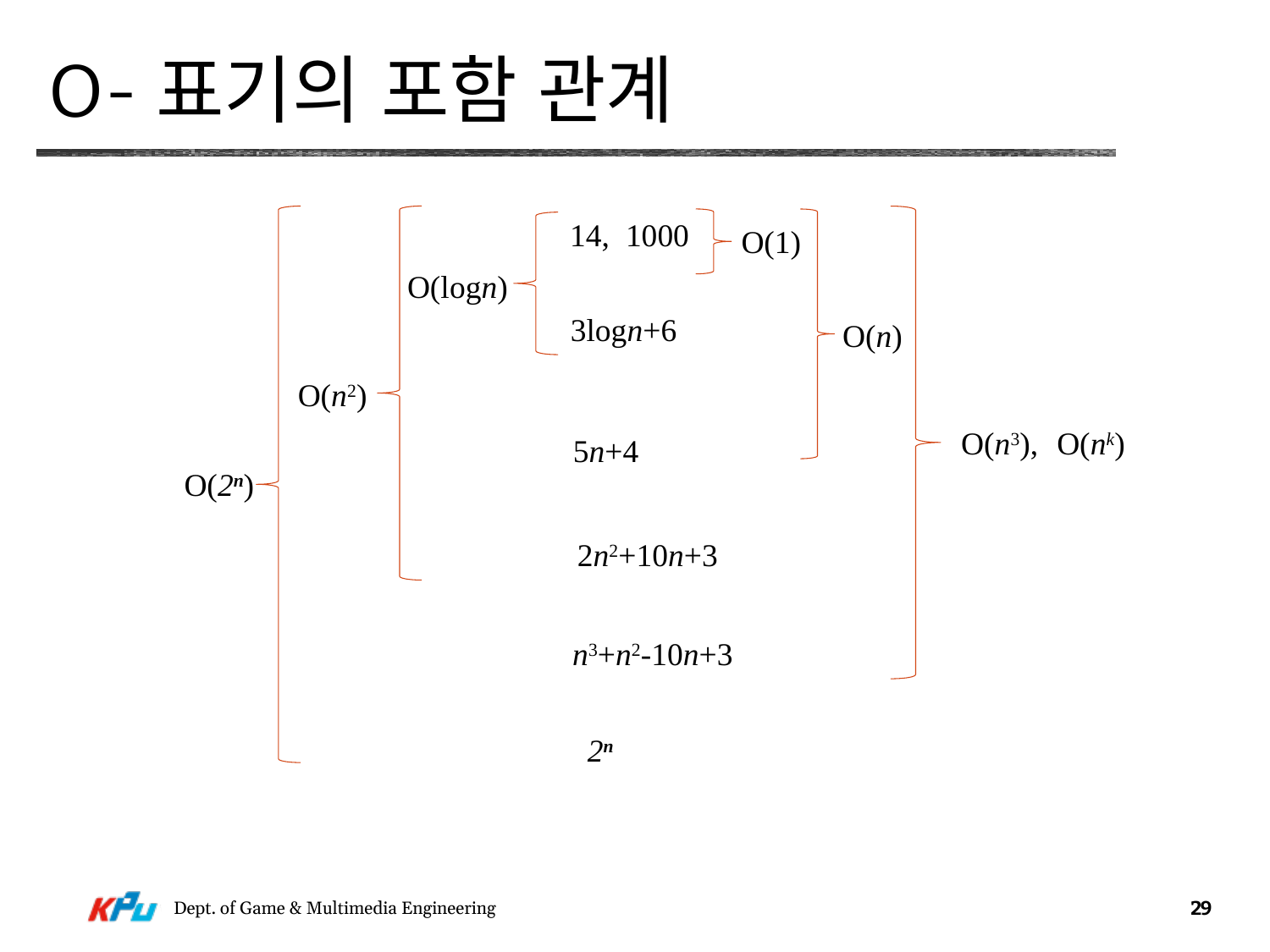

# O-표기의 포함 관계

14,  1000

O(1)
O(logn)
3logn+6
O(n)
O(n2)
O(n3),
O(nk)
5n+4
O(2n)
2n2+10n+3
n3+n2-10n+3
2n
Dept. of Game & Multimedia Engineering
29